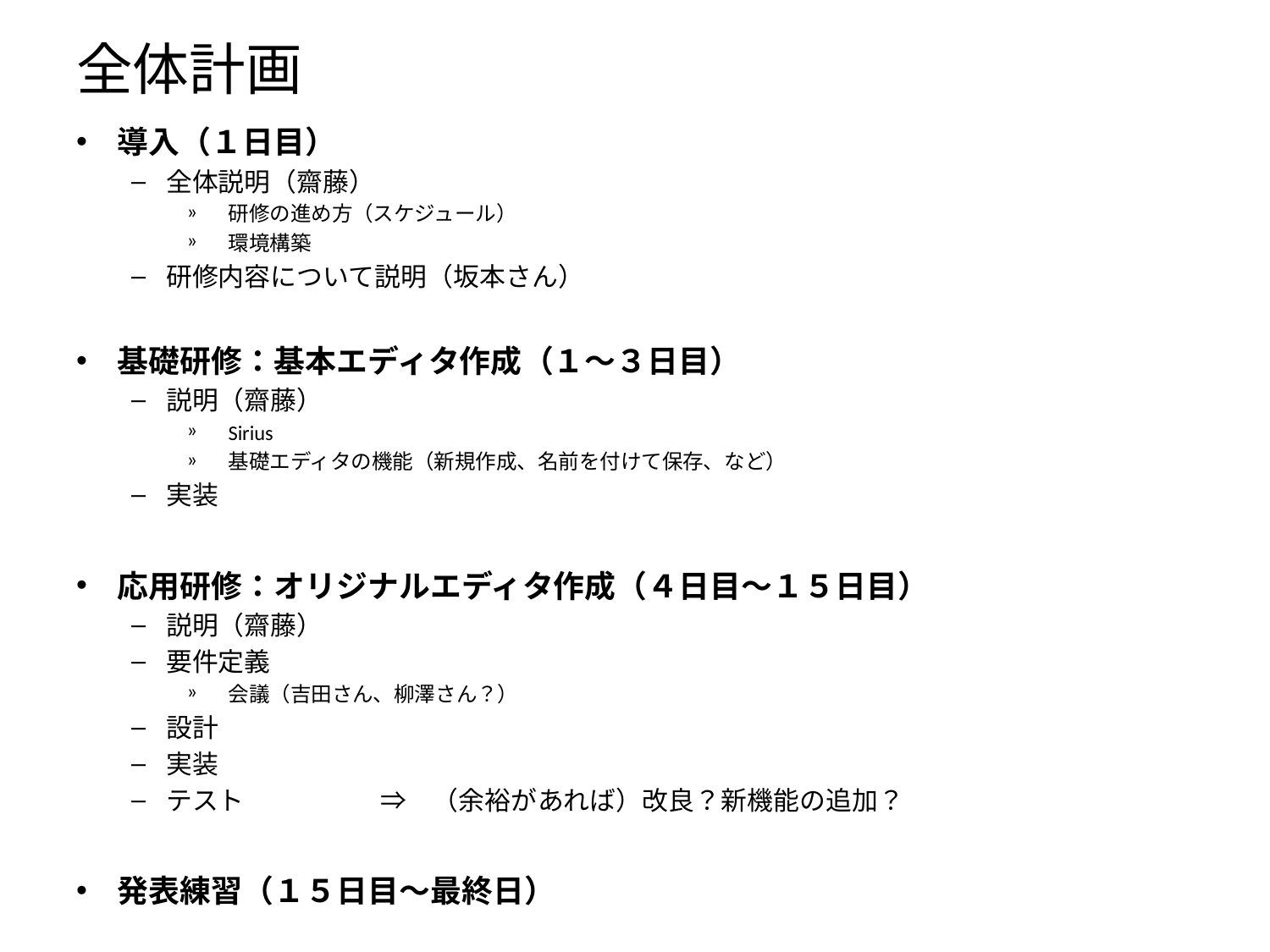

# 全体計画
導入（１日目）
全体説明（齋藤）
研修の進め方（スケジュール）
環境構築
研修内容について説明（坂本さん）

基礎研修：基本エディタ作成（１～３日目）
説明（齋藤）
Sirius
基礎エディタの機能（新規作成、名前を付けて保存、など）
実装

応用研修：オリジナルエディタ作成（４日目～１５日目）
説明（齋藤）
要件定義
会議（吉田さん、柳澤さん？）
設計
実装
テスト　	　⇒　（余裕があれば）改良？新機能の追加？

発表練習（１５日目～最終日）